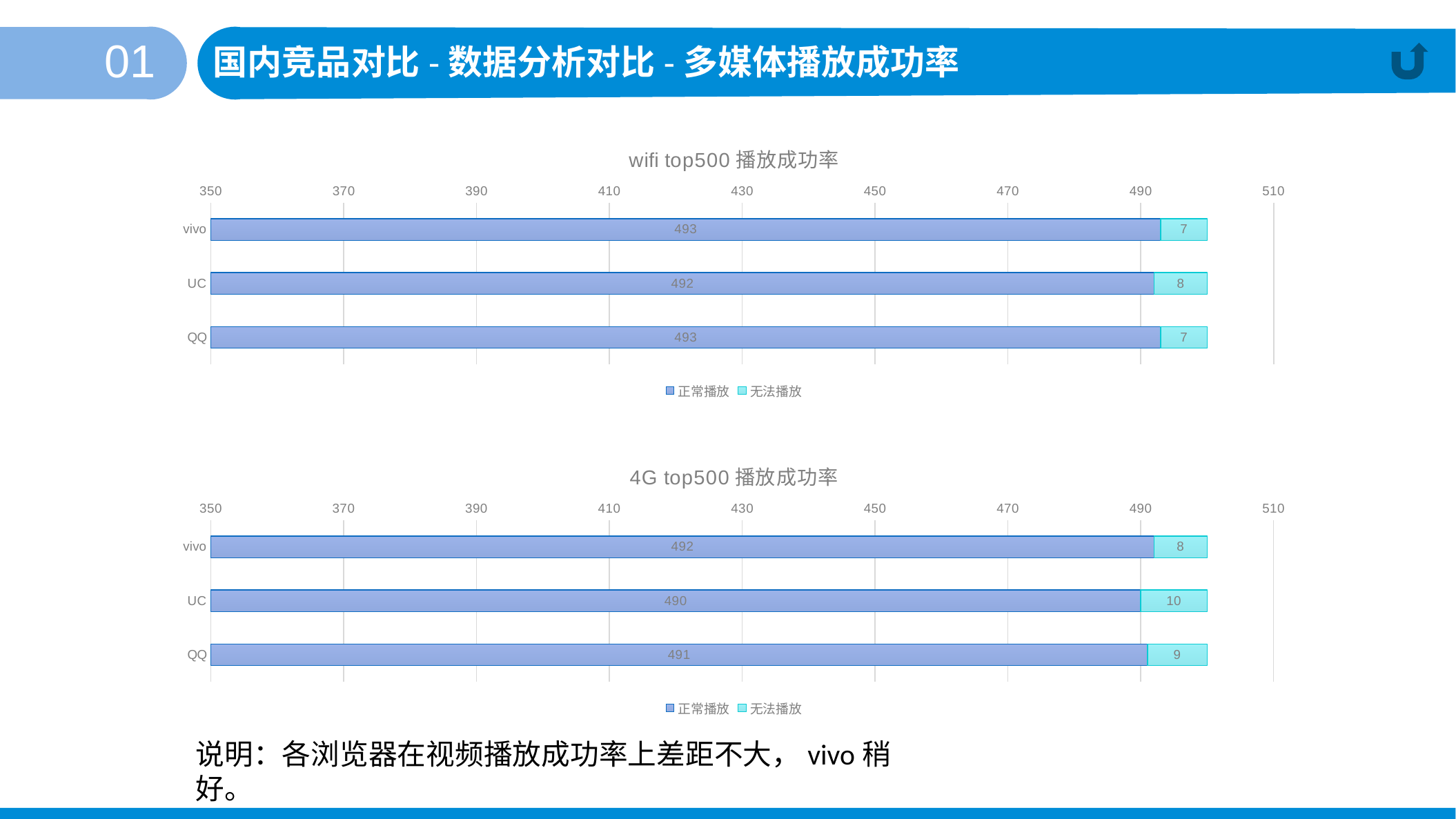

01

国内竞品对比-数据分析对比-多媒体播放成功率

### Chart: wifi top500播放成功率

| Category | 正常播放 | 无法播放 |
|---|---|---|
| vivo | 493.0 | 7.0 |
| UC | 492.0 | 8.0 |
| QQ | 493.0 | 7.0 |

### Chart: 4G top500播放成功率

| Category | 正常播放 | 无法播放 |
|---|---|---|
| vivo | 492.0 | 8.0 |
| UC | 490.0 | 10.0 |
| QQ | 491.0 | 9.0 |
说明：各浏览器在视频播放成功率上差距不大，vivo稍好。